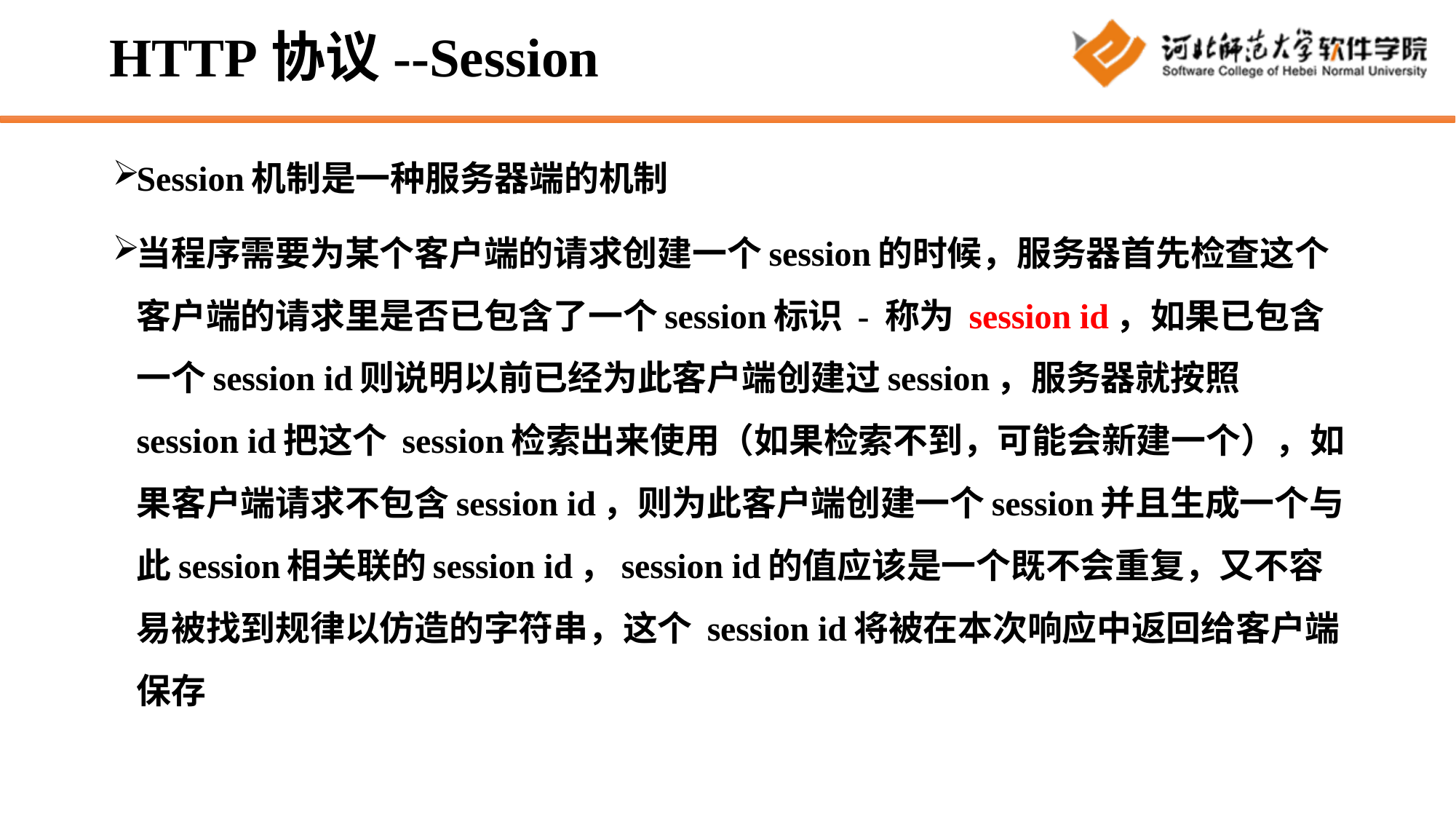

# HTTP协议--Session
Session机制是一种服务器端的机制
当程序需要为某个客户端的请求创建一个session的时候，服务器首先检查这个客户端的请求里是否已包含了一个session标识 - 称为 session id，如果已包含一个session id则说明以前已经为此客户端创建过session，服务器就按照session id把这个 session检索出来使用（如果检索不到，可能会新建一个），如果客户端请求不包含session id，则为此客户端创建一个session并且生成一个与此session相关联的session id，session id的值应该是一个既不会重复，又不容易被找到规律以仿造的字符串，这个 session id将被在本次响应中返回给客户端保存